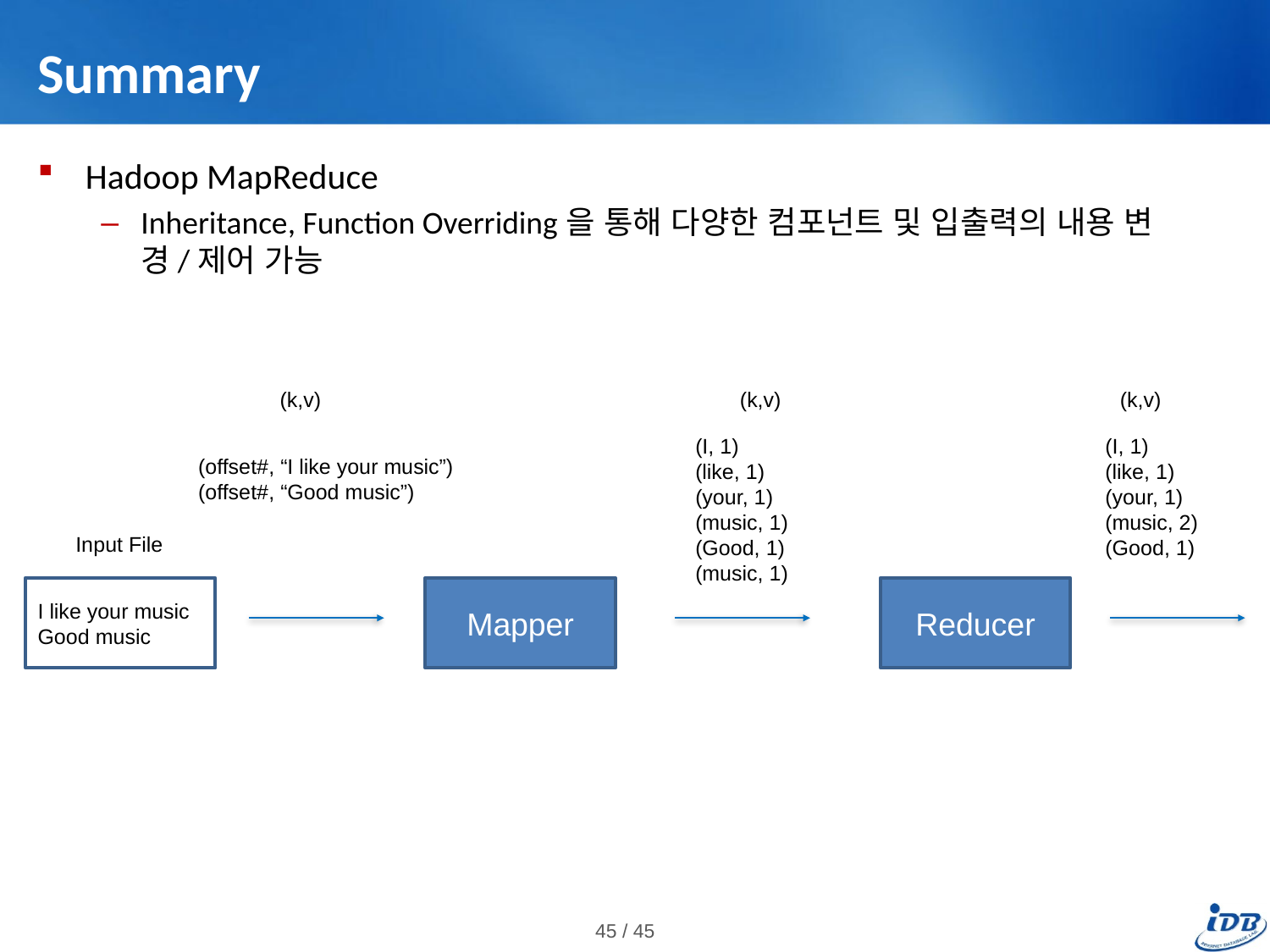

# Summary
Hadoop MapReduce
Inheritance, Function Overriding을 통해 다양한 컴포넌트 및 입출력의 내용 변경/제어 가능
(k,v)
(k,v)
(k,v)
(I, 1)
(like, 1)
(your, 1)
(music, 1)
(Good, 1)
(music, 1)

(I, 1)
(like, 1)
(your, 1)
(music, 2)
(Good, 1)

(offset#, “I like your music”)
(offset#, “Good music”)
Input File
I like your music
Good music
Mapper
Reducer